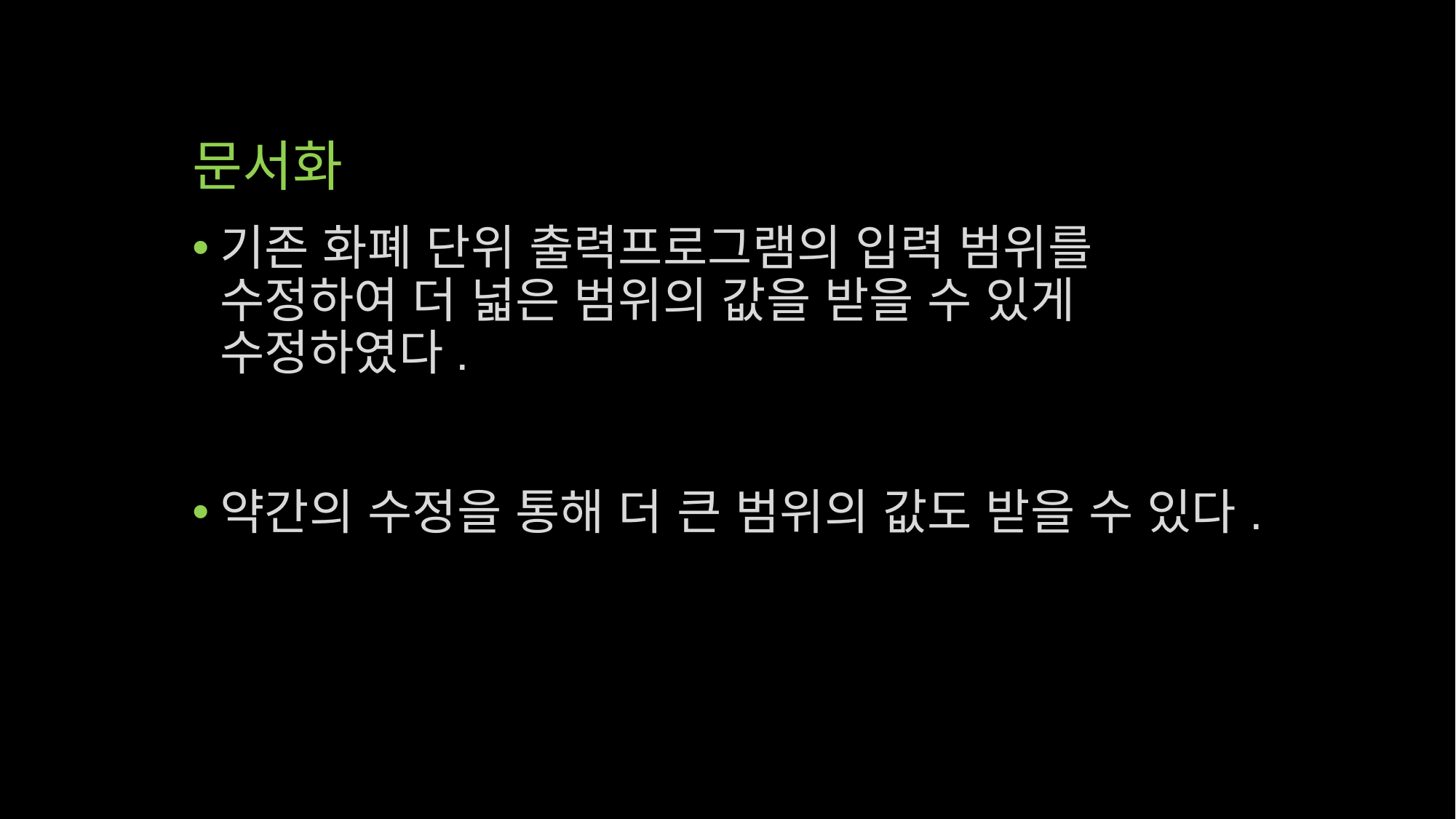

# 문서화
기존 화폐 단위 출력프로그램의 입력 범위를 수정하여 더 넓은 범위의 값을 받을 수 있게 수정하였다.

약간의 수정을 통해 더 큰 범위의 값도 받을 수 있다.